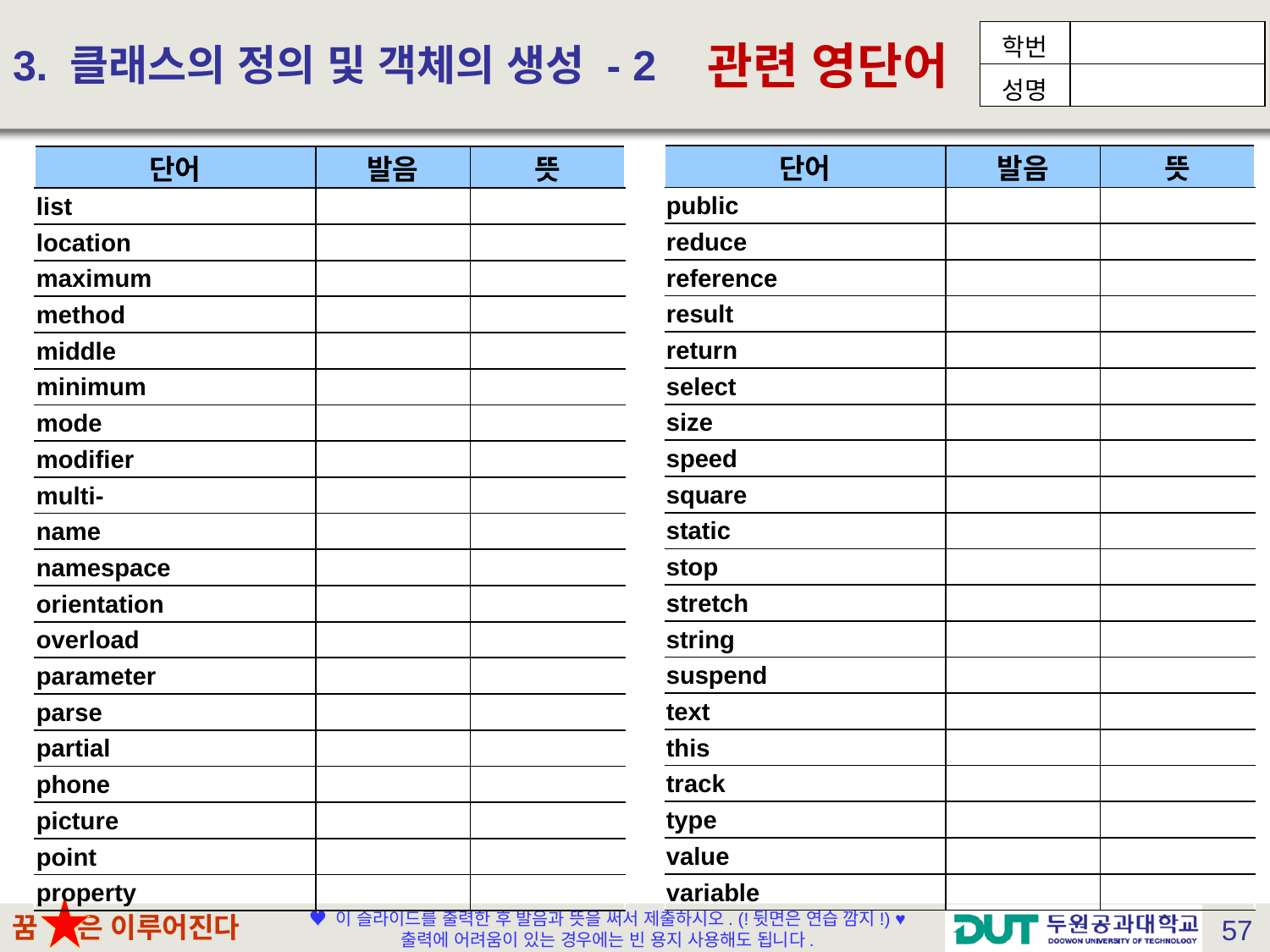

# 3. 클래스의 정의 및 객체의 생성 - 2
| 단어 | 발음 | 뜻 |
| --- | --- | --- |
| public |  |  |
| reduce |  |  |
| reference |  |  |
| result |  |  |
| return |  |  |
| select |  |  |
| size |  |  |
| speed |  |  |
| square |  |  |
| static |  |  |
| stop |  |  |
| stretch |  |  |
| string |  |  |
| suspend |  |  |
| text |  |  |
| this |  |  |
| track |  |  |
| type |  |  |
| value |  |  |
| variable |  |  |
| 단어 | 발음 | 뜻 |
| --- | --- | --- |
| list |  |  |
| location |  |  |
| maximum |  |  |
| method |  |  |
| middle |  |  |
| minimum |  |  |
| mode |  |  |
| modifier |  |  |
| multi- |  |  |
| name |  |  |
| namespace |  |  |
| orientation |  |  |
| overload |  |  |
| parameter |  |  |
| parse |  |  |
| partial |  |  |
| phone |  |  |
| picture |  |  |
| point |  |  |
| property |  |  |